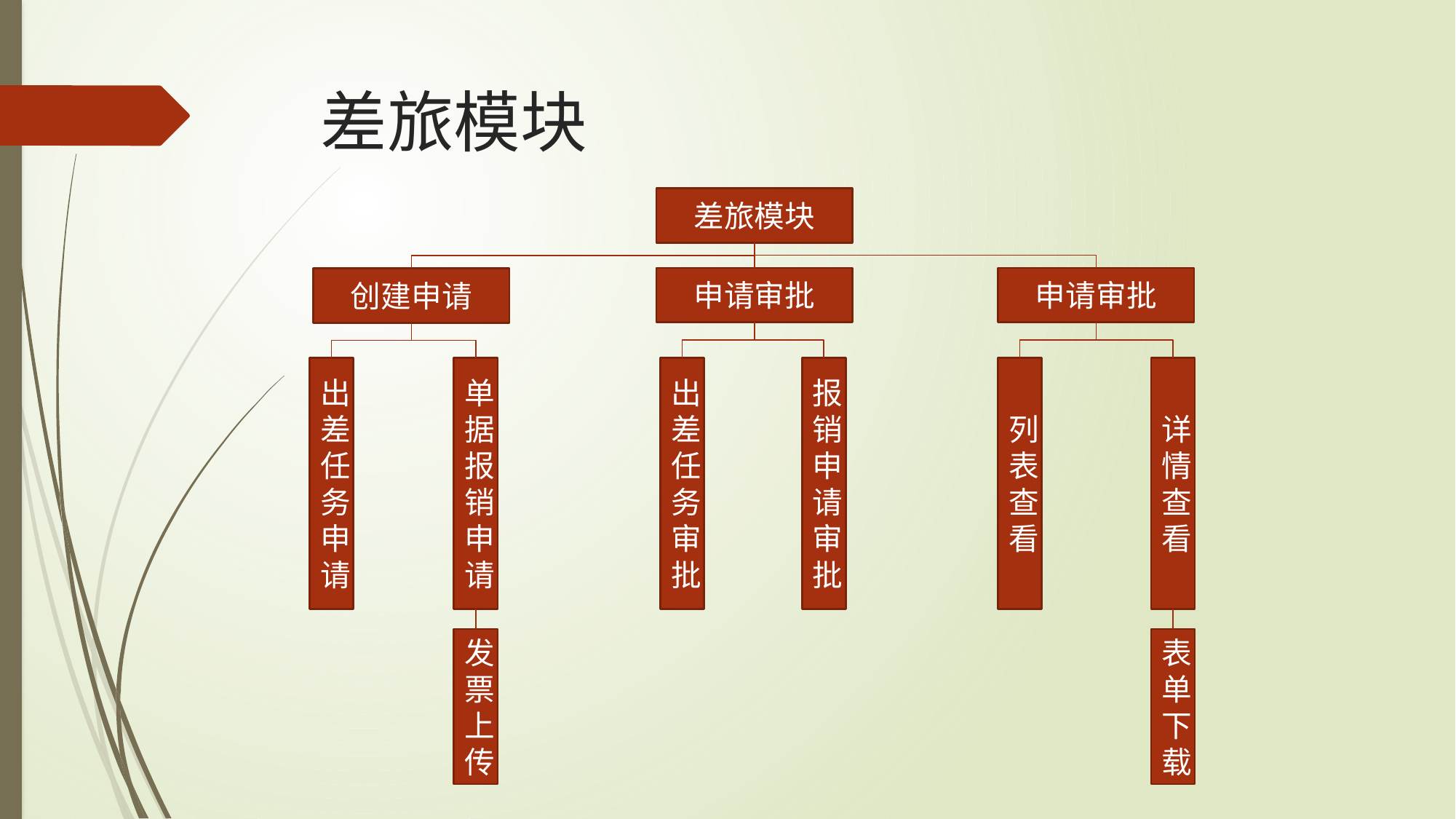

# 差旅模块
差旅模块
申请审批
申请审批
创建申请
报销申请审批
列表查看
出差任务申请
单据报销申请
出差任务审批
详情查看
表单下载
发票上传